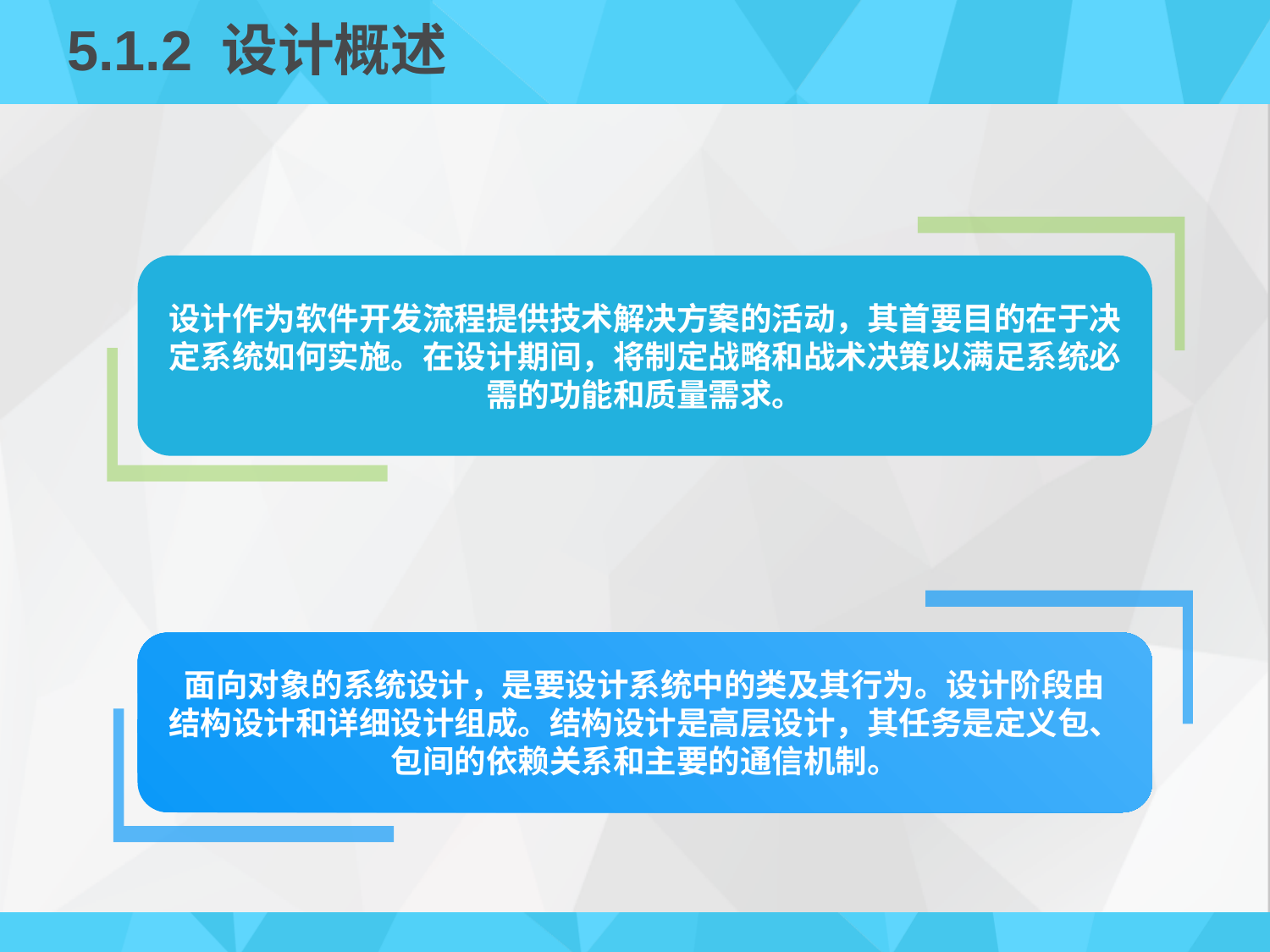

# 5.1.2 设计概述

设计作为软件开发流程提供技术解决方案的活动，其首要目的在于决
定系统如何实施。在设计期间，将制定战略和战术决策以满足系统必
需的功能和质量需求。

面向对象的系统设计，是要设计系统中的类及其行为。设计阶段由
结构设计和详细设计组成。结构设计是高层设计，其任务是定义包、
包间的依赖关系和主要的通信机制。